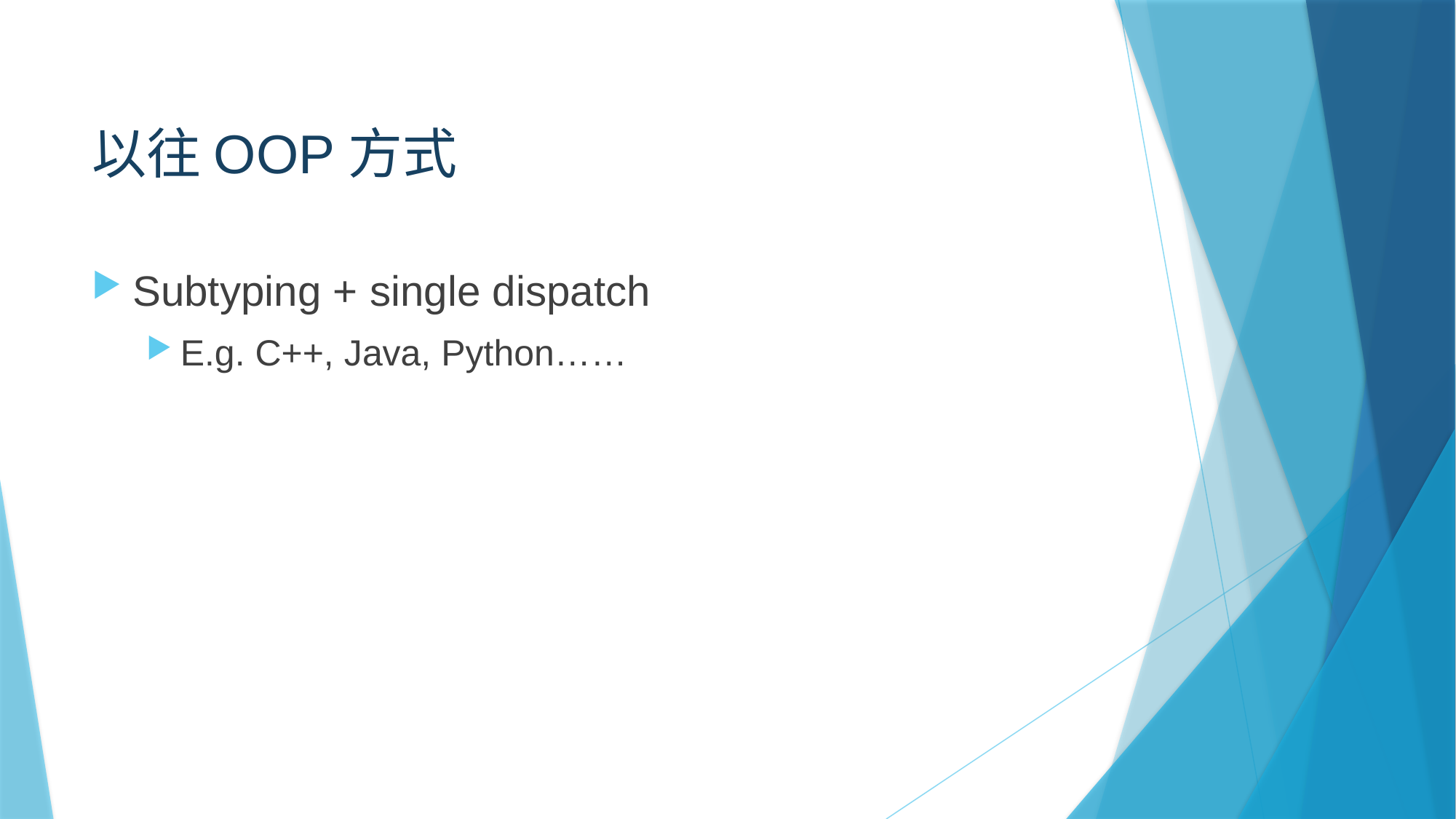

# 以往OOP方式
Subtyping + single dispatch
E.g. C++, Java, Python……